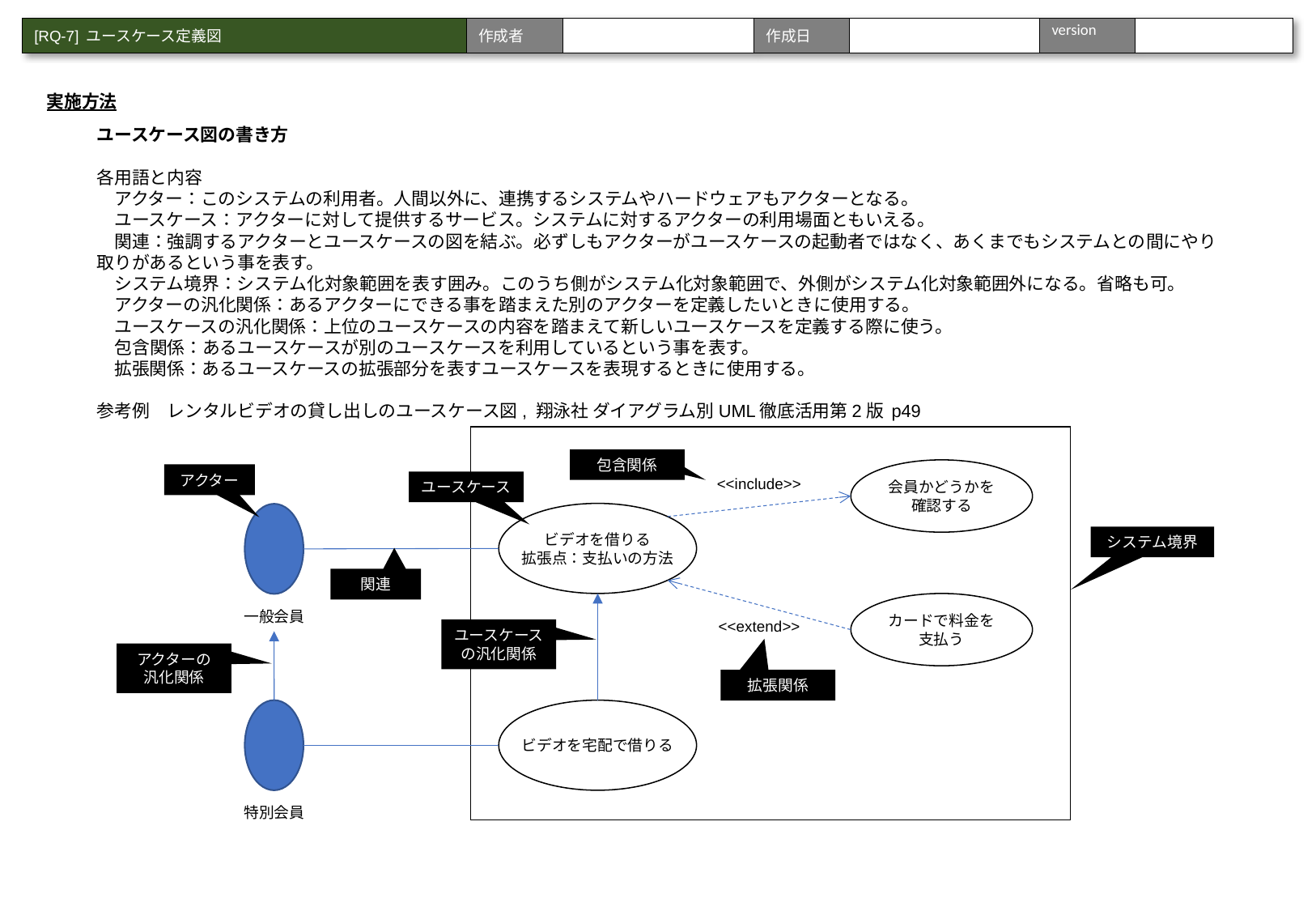

| [RQ-7] ユースケース定義図 | 作成者 |  | 作成日 |  | version |  |
| --- | --- | --- | --- | --- | --- | --- |
実施方法
ユースケース図の書き方

各用語と内容
　アクター：このシステムの利用者。人間以外に、連携するシステムやハードウェアもアクターとなる。
　ユースケース：アクターに対して提供するサービス。システムに対するアクターの利用場面ともいえる。
　関連：強調するアクターとユースケースの図を結ぶ。必ずしもアクターがユースケースの起動者ではなく、あくまでもシステムとの間にやり取りがあるという事を表す。
　システム境界：システム化対象範囲を表す囲み。このうち側がシステム化対象範囲で、外側がシステム化対象範囲外になる。省略も可。
　アクターの汎化関係：あるアクターにできる事を踏まえた別のアクターを定義したいときに使用する。
　ユースケースの汎化関係：上位のユースケースの内容を踏まえて新しいユースケースを定義する際に使う。
　包含関係：あるユースケースが別のユースケースを利用しているという事を表す。
　拡張関係：あるユースケースの拡張部分を表すユースケースを表現するときに使用する。

参考例　レンタルビデオの貸し出しのユースケース図, 翔泳社 ダイアグラム別UML徹底活用第2版 p49

包含関係
会員かどうかを
確認する
アクター
<<include>>
ユースケース
ビデオを借りる
拡張点：支払いの方法

システム境界
関連
カードで料金を
支払う
一般会員
<<extend>>
ユースケースの汎化関係
アクターの
汎化関係
拡張関係

ビデオを宅配で借りる
特別会員